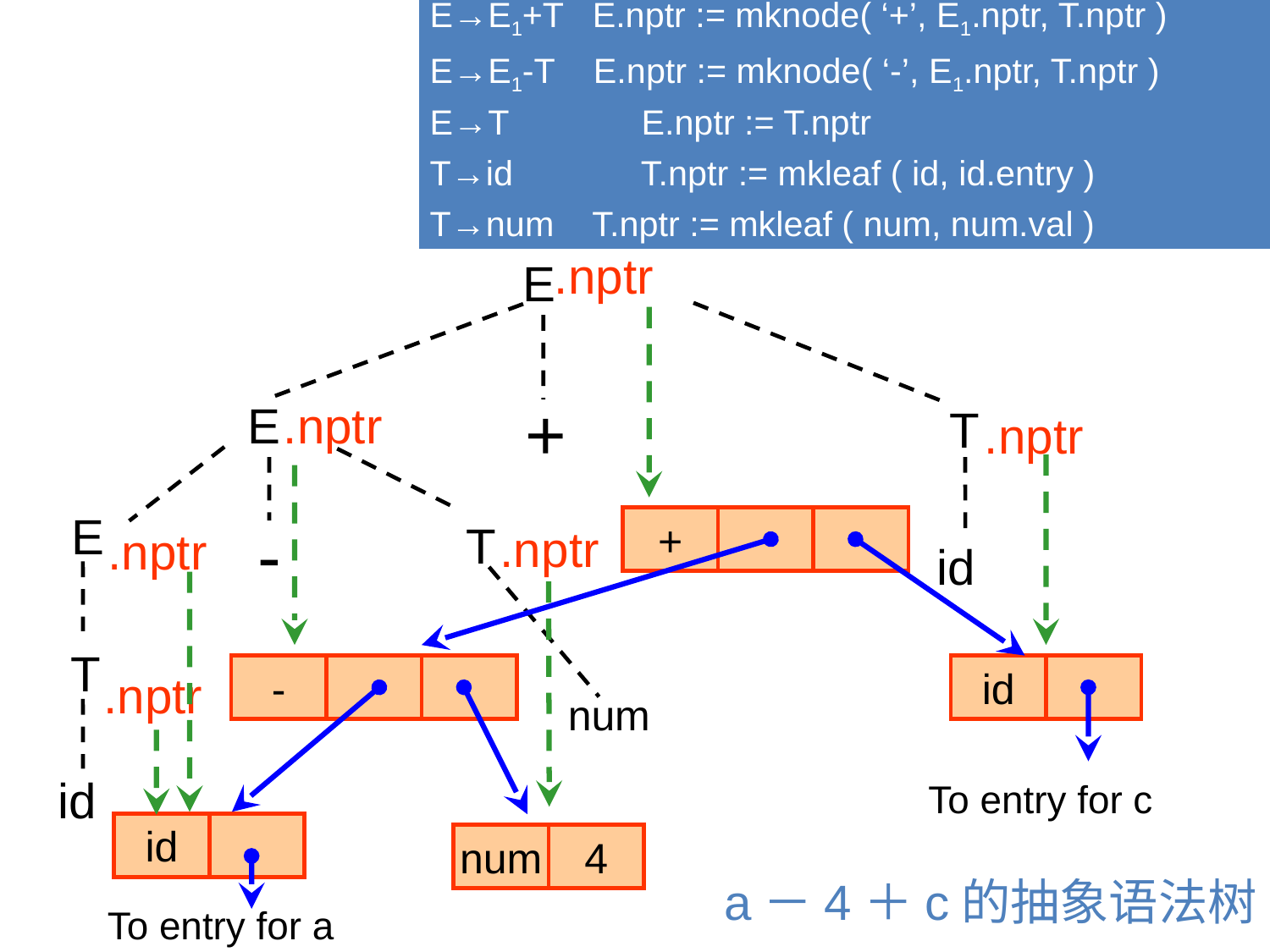

E→E1+T   E.nptr := mknode( ‘+’, E1.nptr, T.nptr )
E→E1-T    E.nptr := mknode( ‘-’, E1.nptr, T.nptr )
E→T	    E.nptr := T.nptr
T→id	    T.nptr := mkleaf ( id, id.entry )
T→num    T.nptr := mkleaf ( num, num.val )
.nptr

+

E

E

.nptr

-

T
+
.nptr

id

E

T
.nptr

num
4
.nptr

-
id

T

id
.nptr

id

To entry for a
num

To entry for c
# a－4＋c的抽象语法树